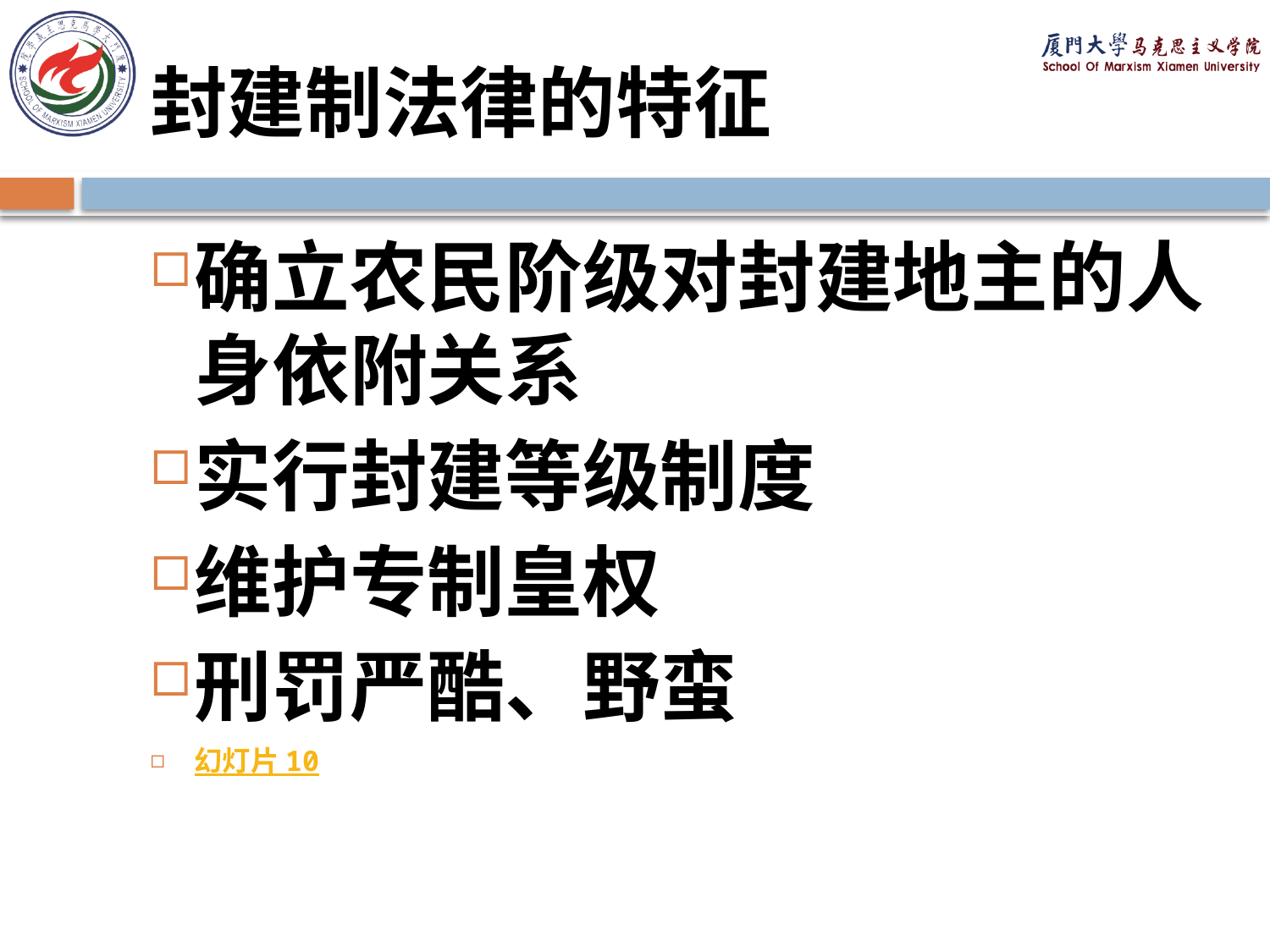

封建制法律的特征
确立农民阶级对封建地主的人身依附关系
实行封建等级制度
维护专制皇权
刑罚严酷、野蛮
幻灯片 10